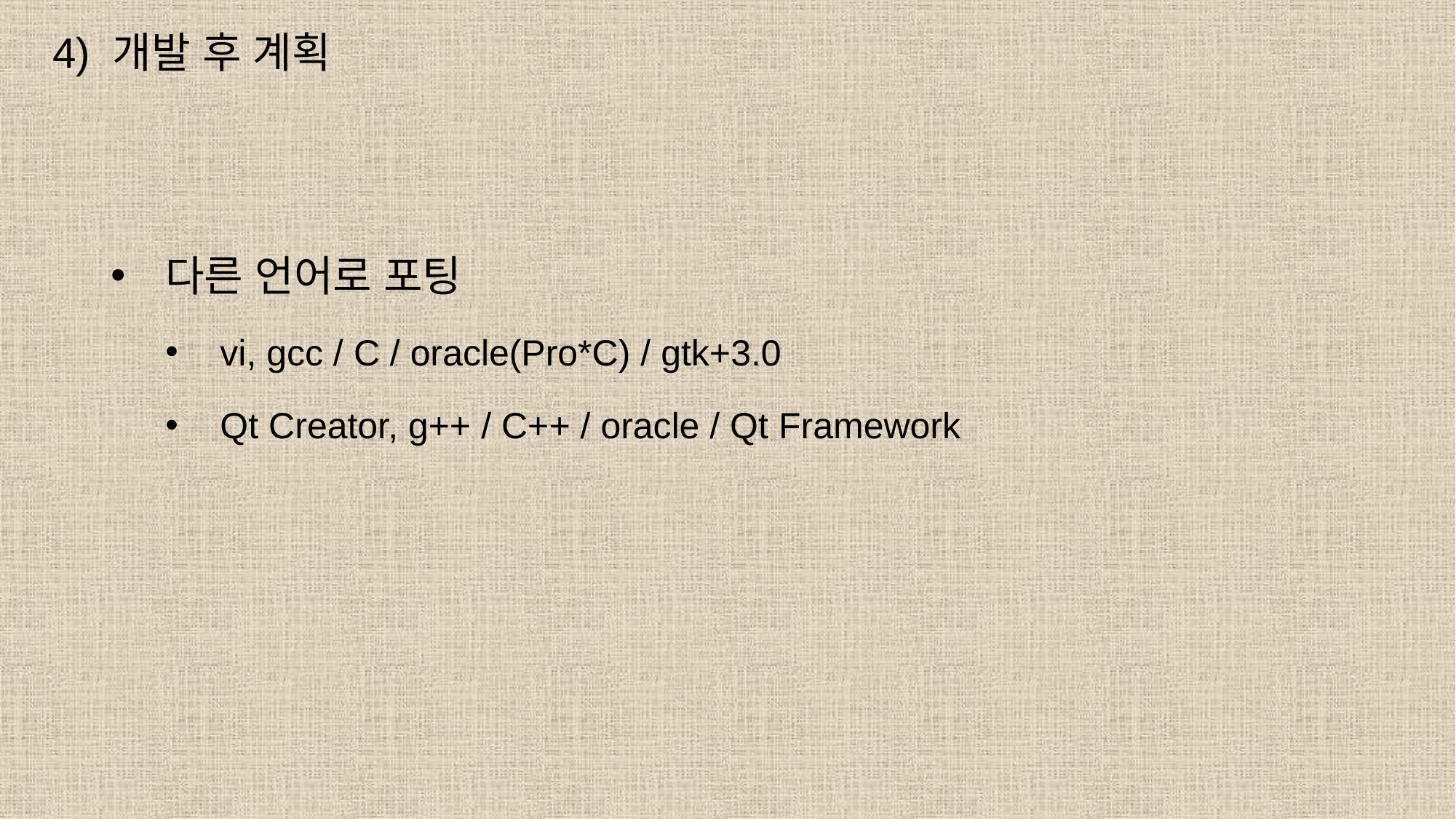

4) 개발 후 계획
다른 언어로 포팅
vi, gcc / C / oracle(Pro*C) / gtk+3.0
Qt Creator, g++ / C++ / oracle / Qt Framework